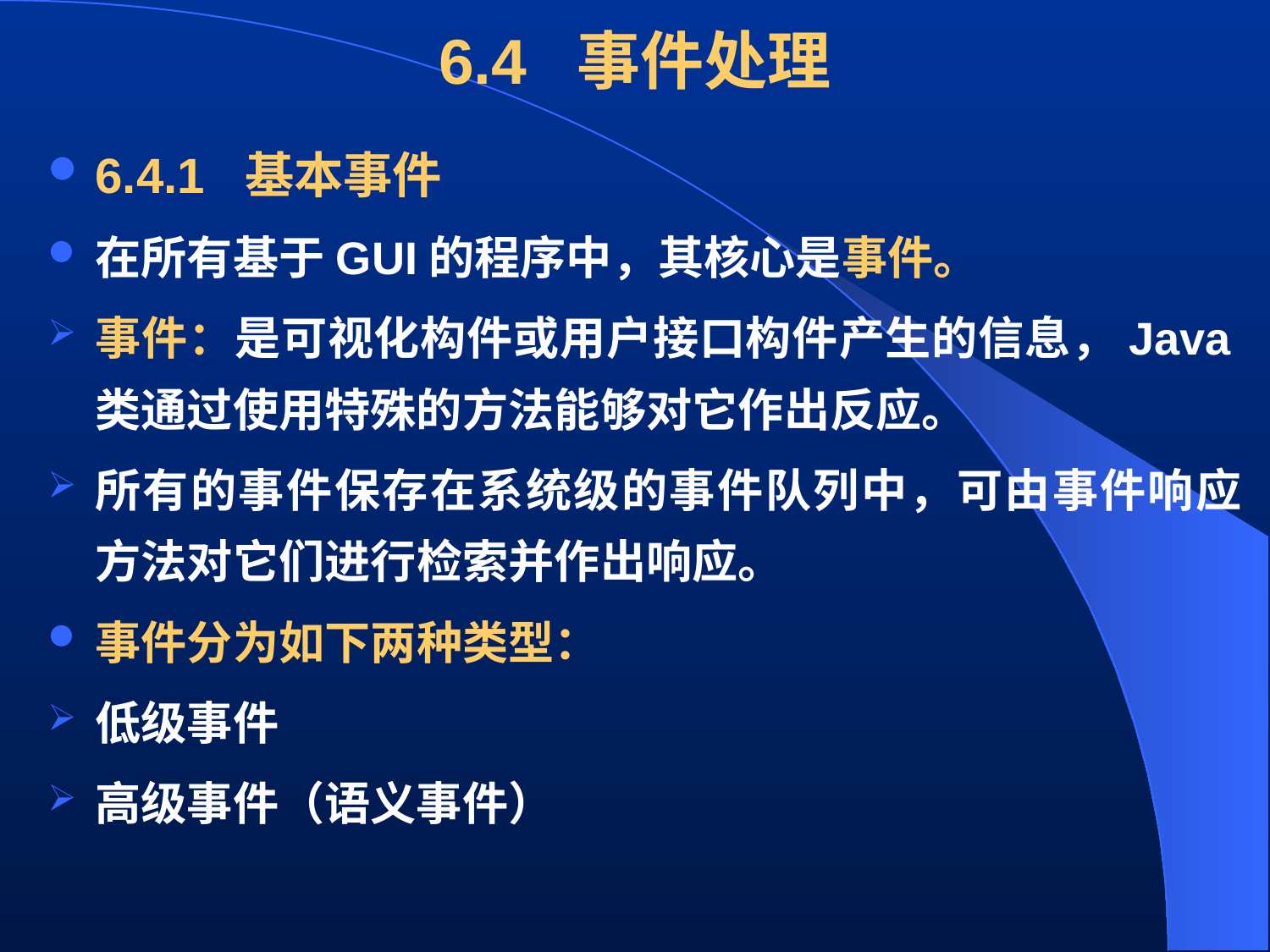

# 6.4  事件处理
6.4.1  基本事件
在所有基于GUI的程序中，其核心是事件。
事件：是可视化构件或用户接口构件产生的信息，Java类通过使用特殊的方法能够对它作出反应。
所有的事件保存在系统级的事件队列中，可由事件响应方法对它们进行检索并作出响应。
事件分为如下两种类型：
低级事件
高级事件（语义事件）